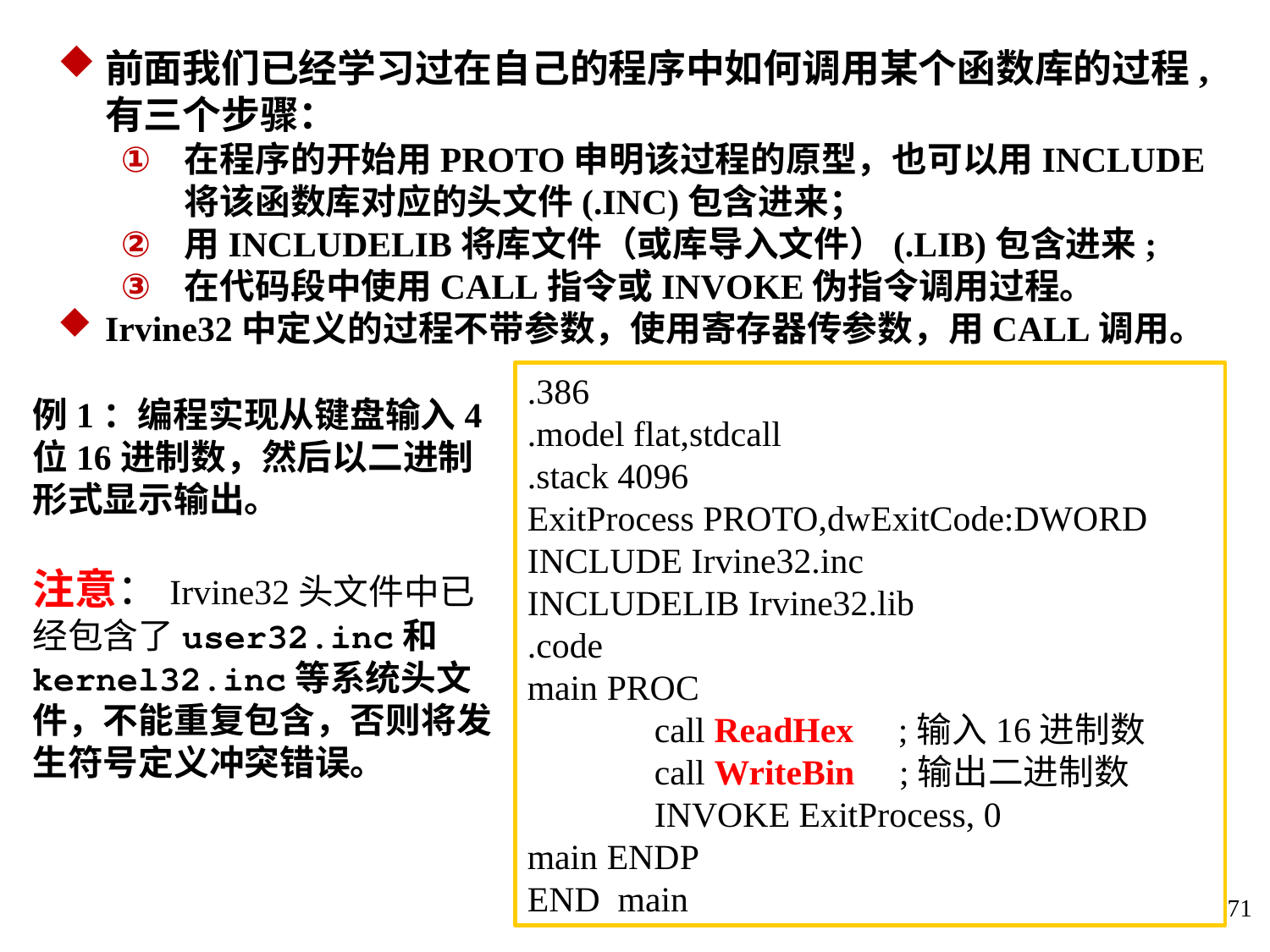

前面我们已经学习过在自己的程序中如何调用某个函数库的过程,有三个步骤：
在程序的开始用PROTO申明该过程的原型，也可以用INCLUDE将该函数库对应的头文件(.INC)包含进来；
用INCLUDELIB将库文件（或库导入文件）(.LIB)包含进来;
在代码段中使用CALL指令或INVOKE伪指令调用过程。
Irvine32中定义的过程不带参数，使用寄存器传参数，用CALL调用。
.386
.model flat,stdcall
.stack 4096
ExitProcess PROTO,dwExitCode:DWORD
INCLUDE Irvine32.inc
INCLUDELIB Irvine32.lib
.code
main PROC
	call ReadHex     ;输入16进制数
	call WriteBin     ;输出二进制数
	INVOKE ExitProcess, 0
main ENDP
END  main
例1：编程实现从键盘输入4位16进制数，然后以二进制形式显示输出。
注意：Irvine32头文件中已经包含了user32.inc和
kernel32.inc等系统头文件，不能重复包含，否则将发生符号定义冲突错误。

71